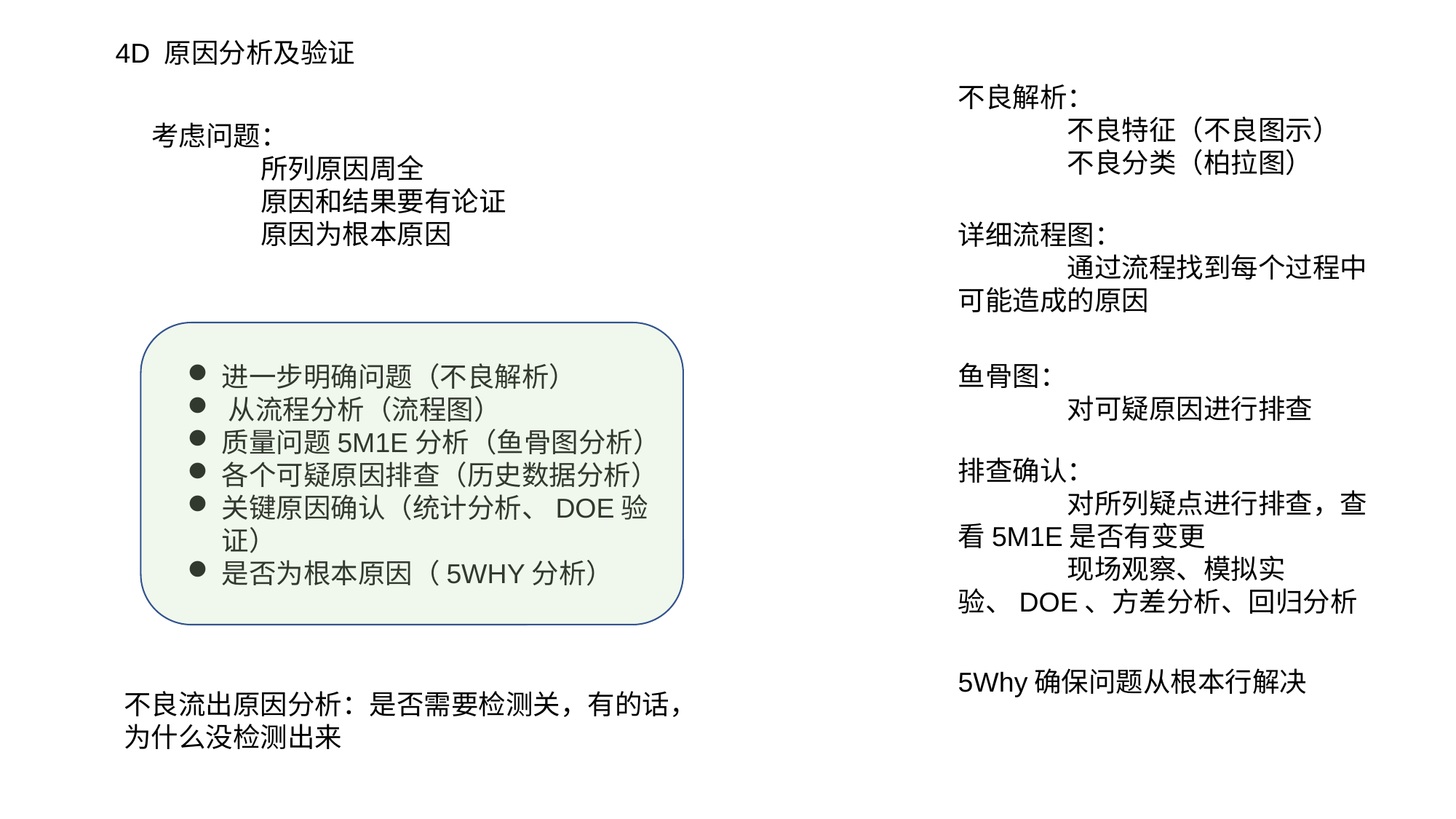

4D 原因分析及验证
不良解析：
	不良特征（不良图示）
	不良分类（柏拉图）
考虑问题：
	所列原因周全
	原因和结果要有论证
	原因为根本原因
详细流程图：
	通过流程找到每个过程中可能造成的原因

鱼骨图：
	对可疑原因进行排查
进一步明确问题（不良解析）
从流程分析（流程图）
质量问题5M1E分析（鱼骨图分析）
各个可疑原因排查（历史数据分析）
关键原因确认（统计分析、DOE验证）
是否为根本原因（5WHY分析）
排查确认：
	对所列疑点进行排查，查看5M1E是否有变更
	现场观察、模拟实验、DOE、方差分析、回归分析
5Why确保问题从根本行解决
不良流出原因分析：是否需要检测关，有的话，为什么没检测出来